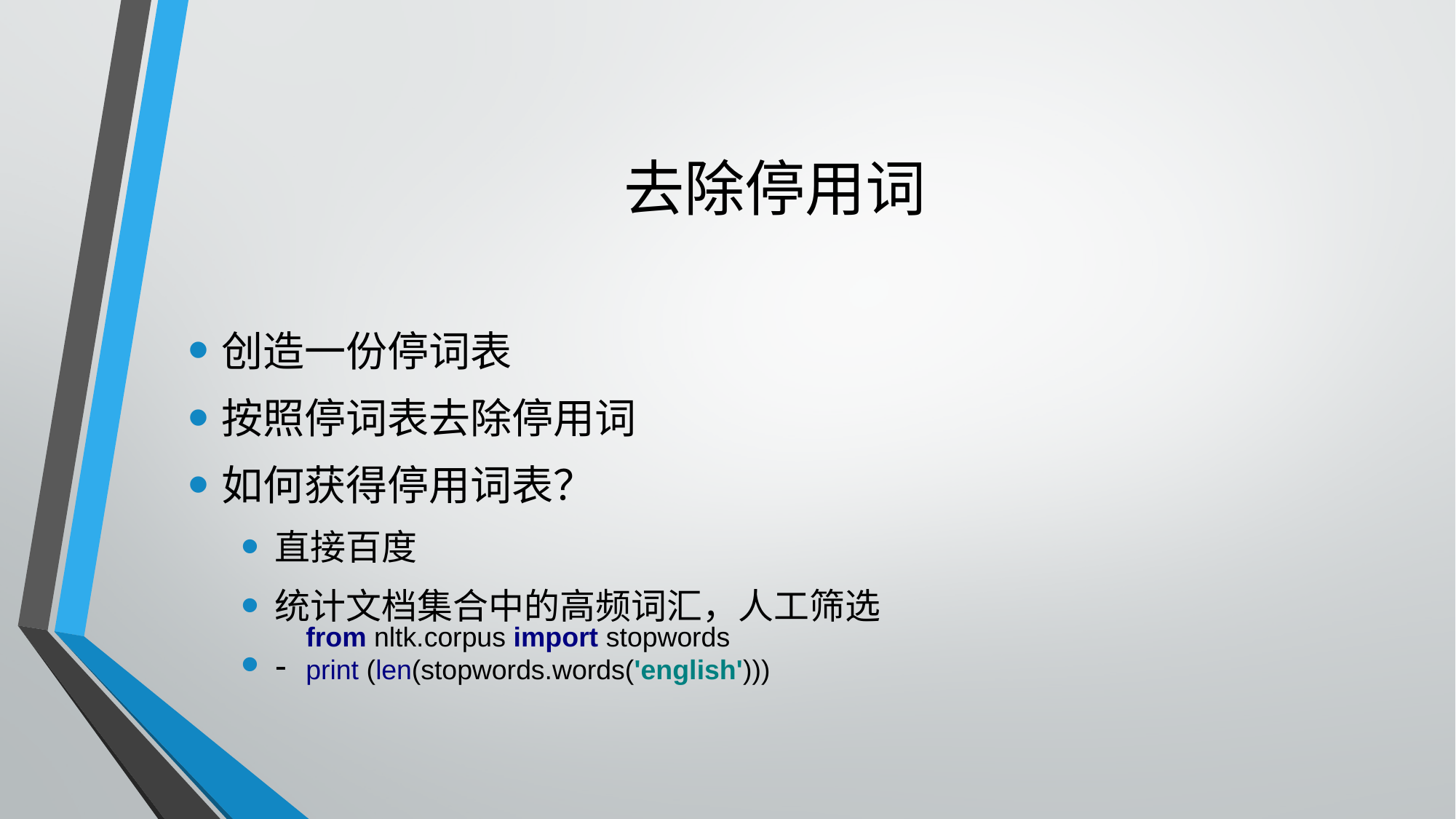

# 去除停用词
创造一份停词表
按照停词表去除停用词
如何获得停用词表？
直接百度
统计文档集合中的高频词汇，人工筛选
-
from nltk.corpus import stopwords
print (len(stopwords.words('english')))